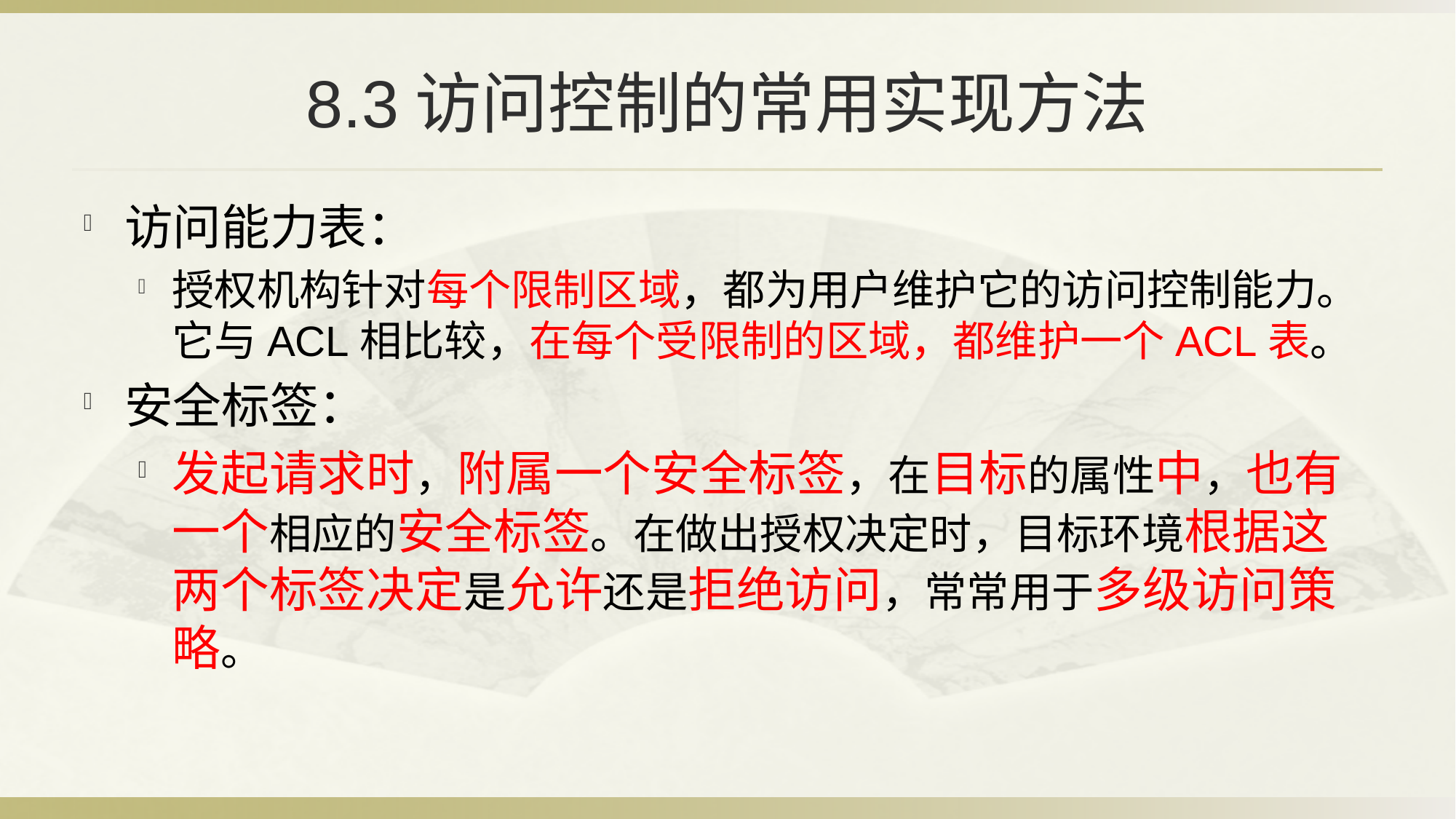

# 8.3访问控制的常用实现方法
访问能力表：
授权机构针对每个限制区域，都为用户维护它的访问控制能力。它与ACL相比较，在每个受限制的区域，都维护一个ACL表。
安全标签：
发起请求时，附属一个安全标签，在目标的属性中，也有一个相应的安全标签。在做出授权决定时，目标环境根据这两个标签决定是允许还是拒绝访问，常常用于多级访问策略。